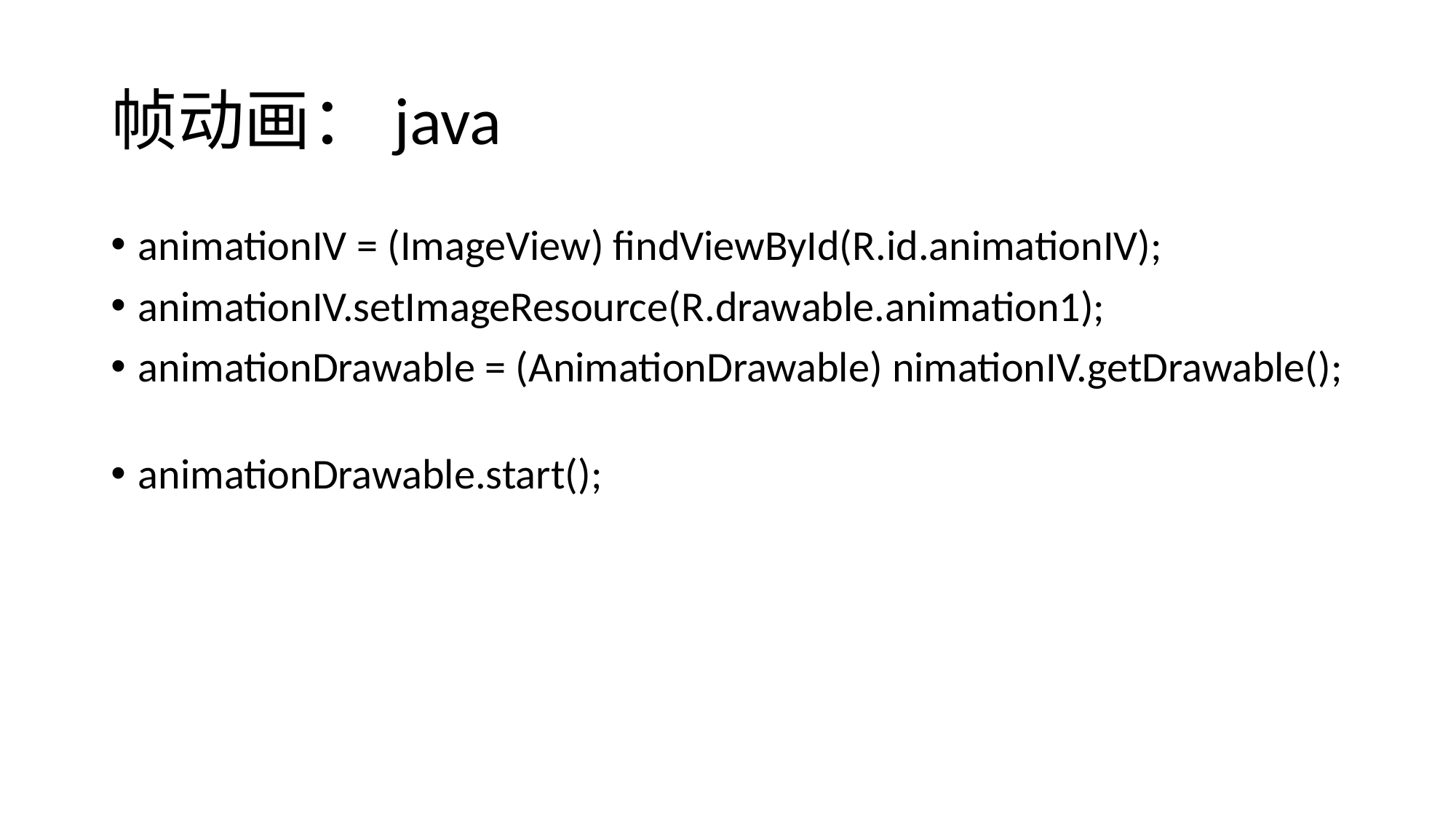

# 帧动画：java
animationIV = (ImageView) findViewById(R.id.animationIV);
animationIV.setImageResource(R.drawable.animation1);
animationDrawable = (AnimationDrawable) nimationIV.getDrawable();
animationDrawable.start();